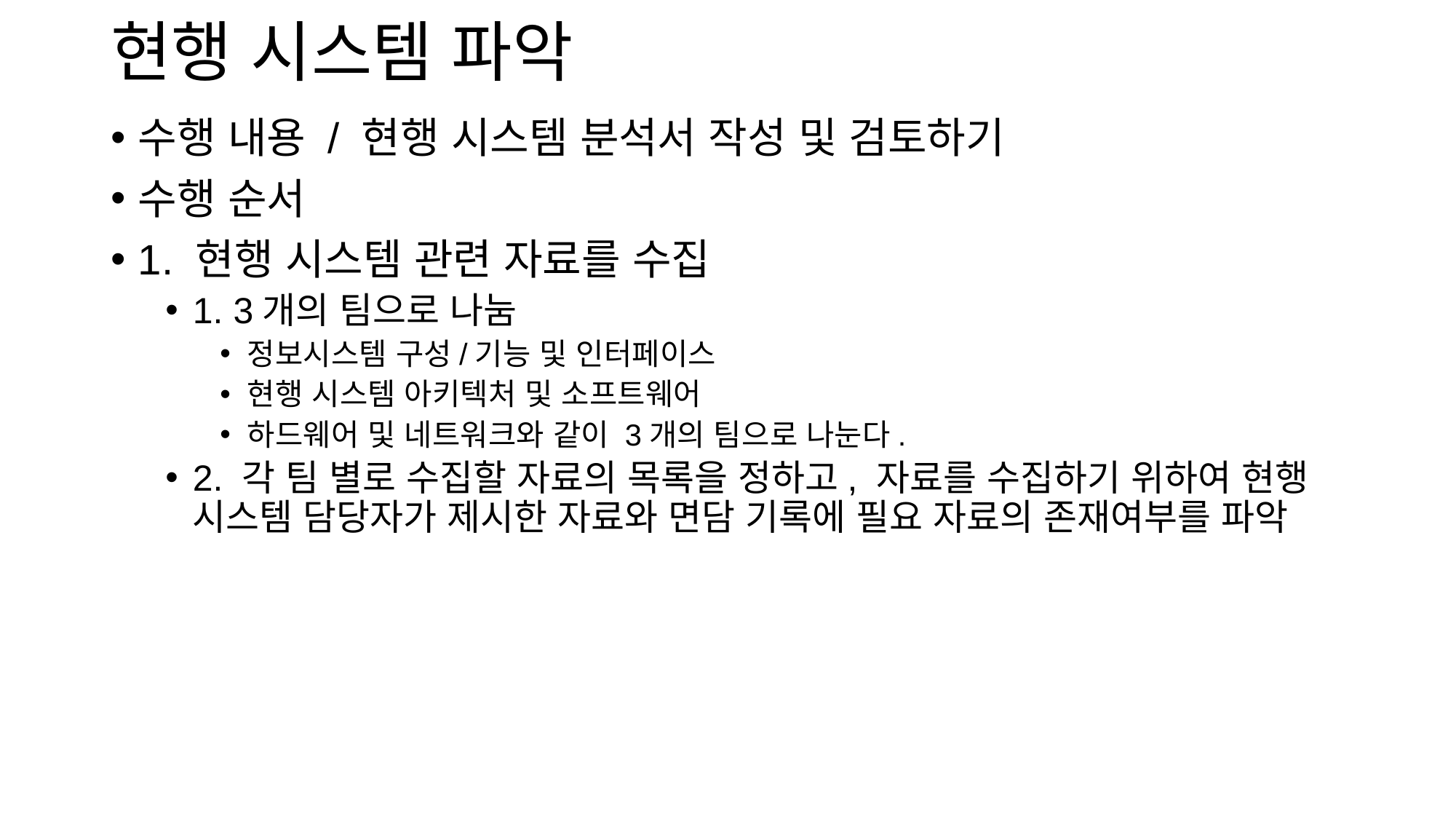

# 현행 시스템 파악
수행 내용 / 현행 시스템 분석서 작성 및 검토하기
수행 순서
1. 현행 시스템 관련 자료를 수집
1. 3개의 팀으로 나눔
정보시스템 구성/기능 및 인터페이스
현행 시스템 아키텍처 및 소프트웨어
하드웨어 및 네트워크와 같이 3개의 팀으로 나눈다.
2. 각 팀 별로 수집할 자료의 목록을 정하고, 자료를 수집하기 위하여 현행 시스템 담당자가 제시한 자료와 면담 기록에 필요 자료의 존재여부를 파악